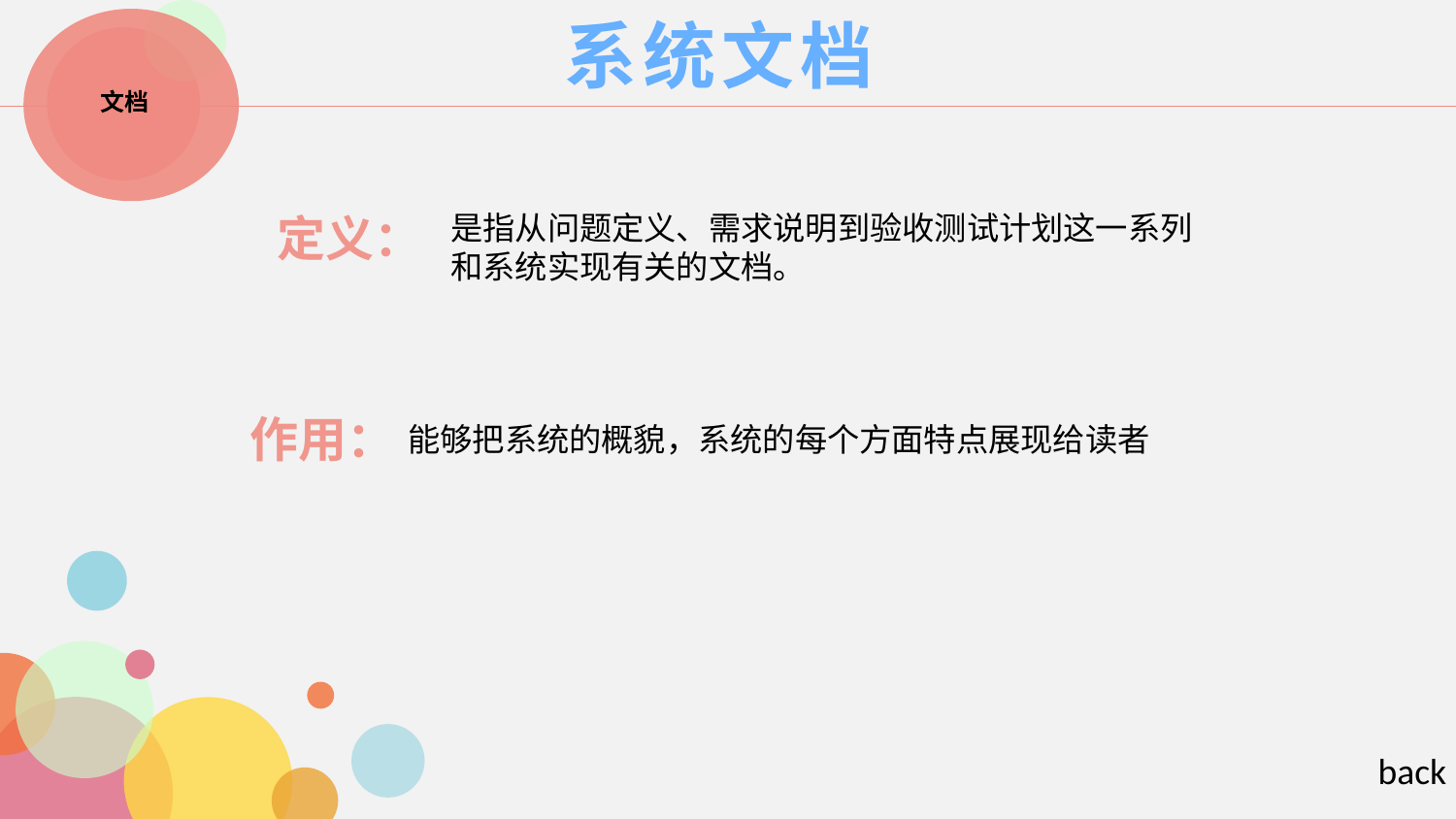

竞争对手分析
系统文档

文档
定义：
是指从问题定义、需求说明到验收测试计划这一系列和系统实现有关的文档。
作用：
能够把系统的概貌，系统的每个方面特点展现给读者

back